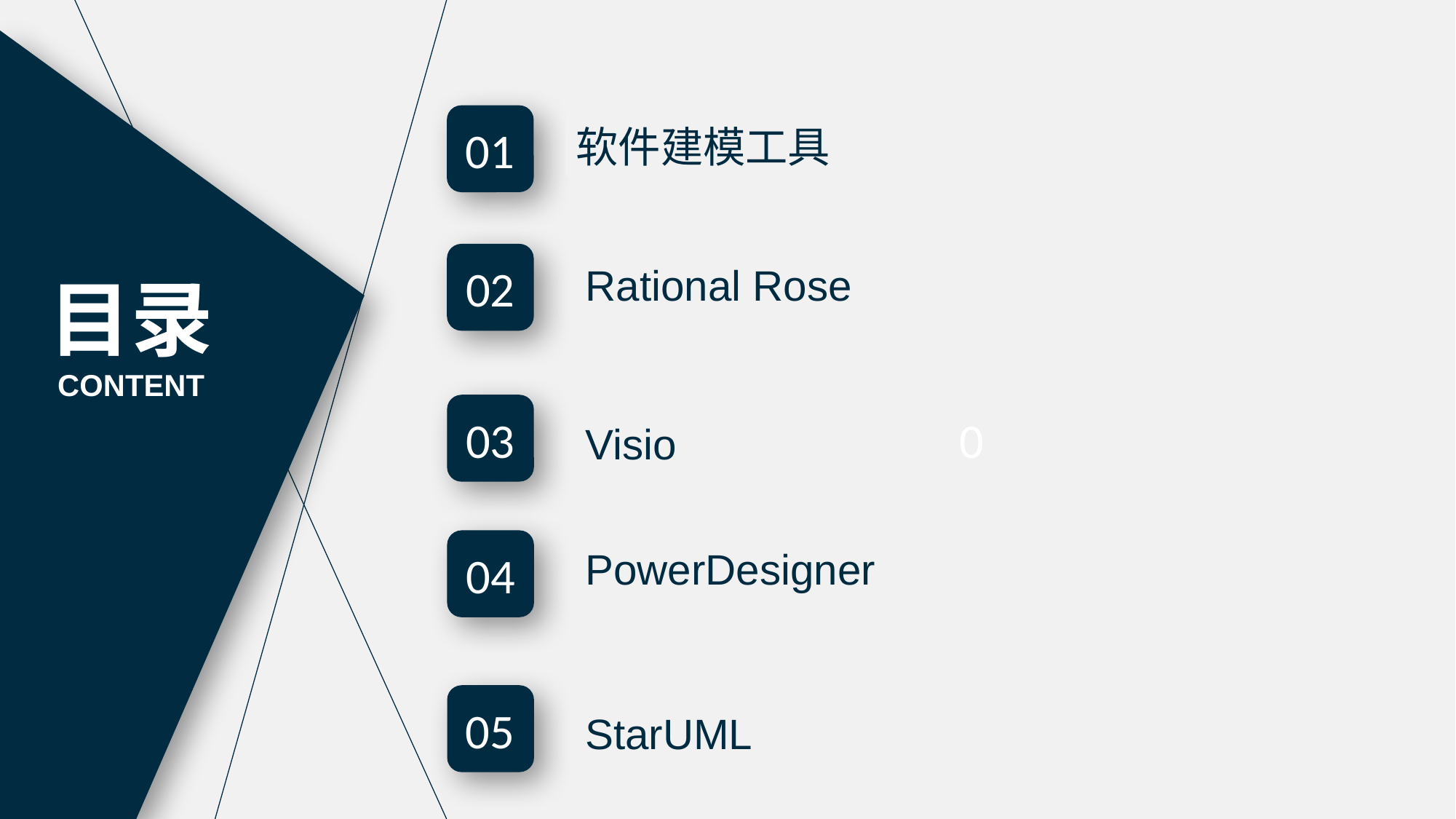

软件建模工具

01

Rational Rose
02

目录
CONTENT

0
03
Visio

PowerDesigner
04

05
StarUML